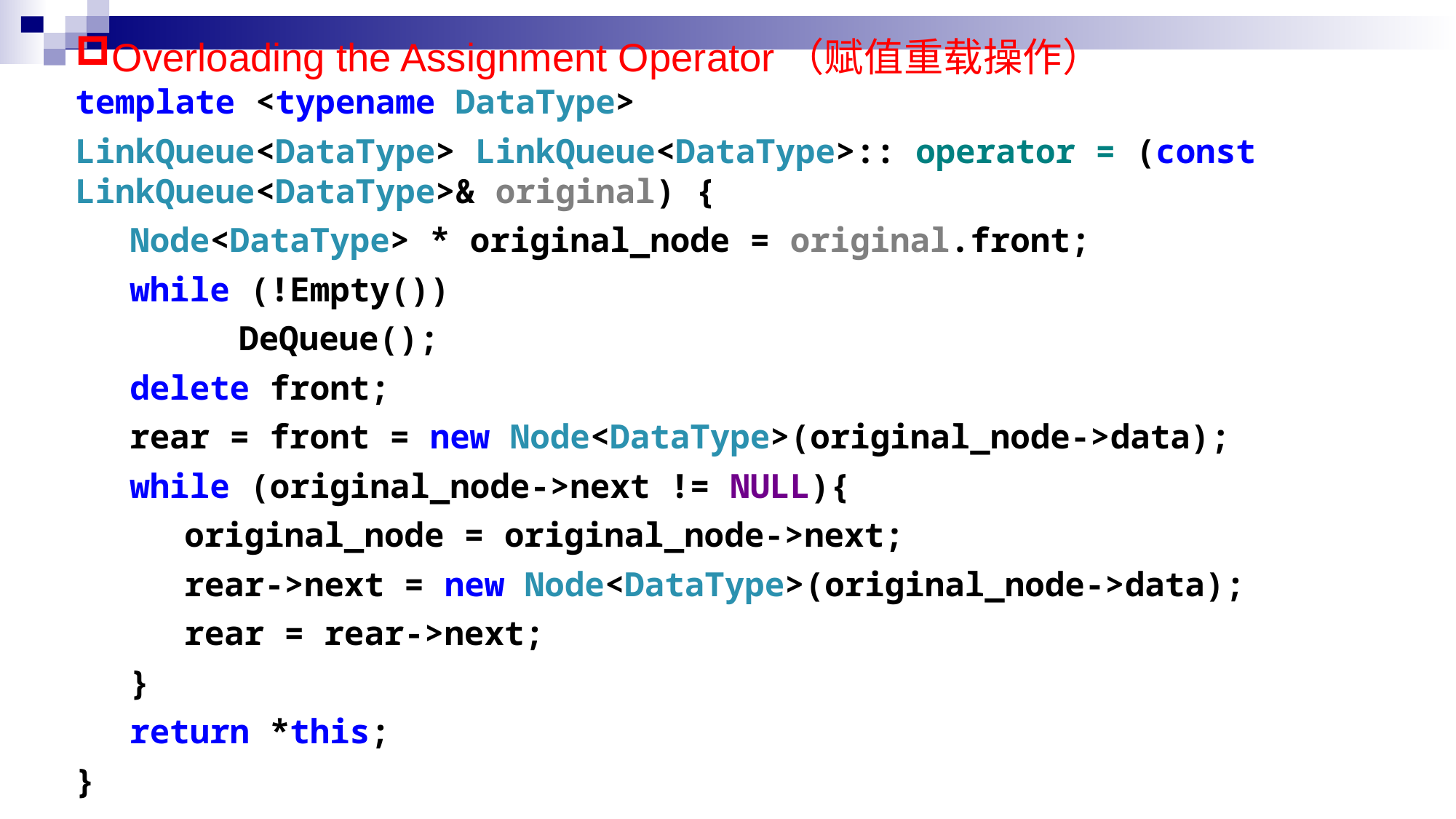

Overloading the Assignment Operator（赋值重载操作）
template <typename DataType>
LinkQueue<DataType> LinkQueue<DataType>:: operator = (const LinkQueue<DataType>& original) {
Node<DataType> * original_node = original.front;
while (!Empty())
	DeQueue();
delete front;
rear = front = new Node<DataType>(original_node->data);
while (original_node->next != NULL){
original_node = original_node->next;
rear->next = new Node<DataType>(original_node->data);
rear = rear->next;
}
return *this;
}